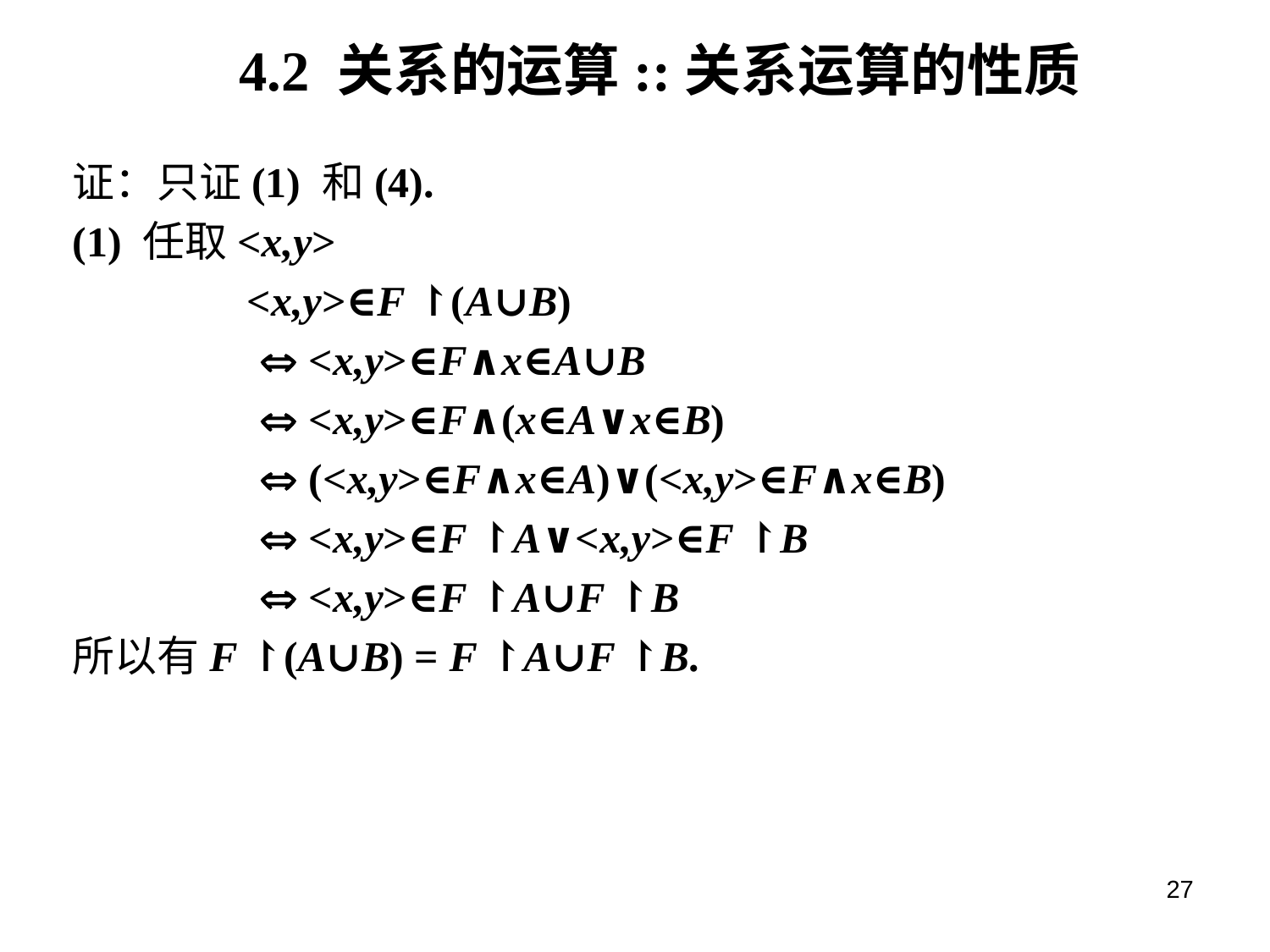

# 4.2 关系的运算::关系运算的性质
证：只证(1) 和(4).
(1) 任取<x,y>
		<x,y>∈F ↾(A∪B)
		 ⇔ <x,y>∈F∧x∈A∪B
		 ⇔ <x,y>∈F∧(x∈A∨x∈B)
		 ⇔ (<x,y>∈F∧x∈A)∨(<x,y>∈F∧x∈B)
		 ⇔ <x,y>∈F ↾A∨<x,y>∈F ↾B
		 ⇔ <x,y>∈F ↾A∪F ↾B
所以有F ↾(A∪B) = F ↾A∪F ↾B.
27